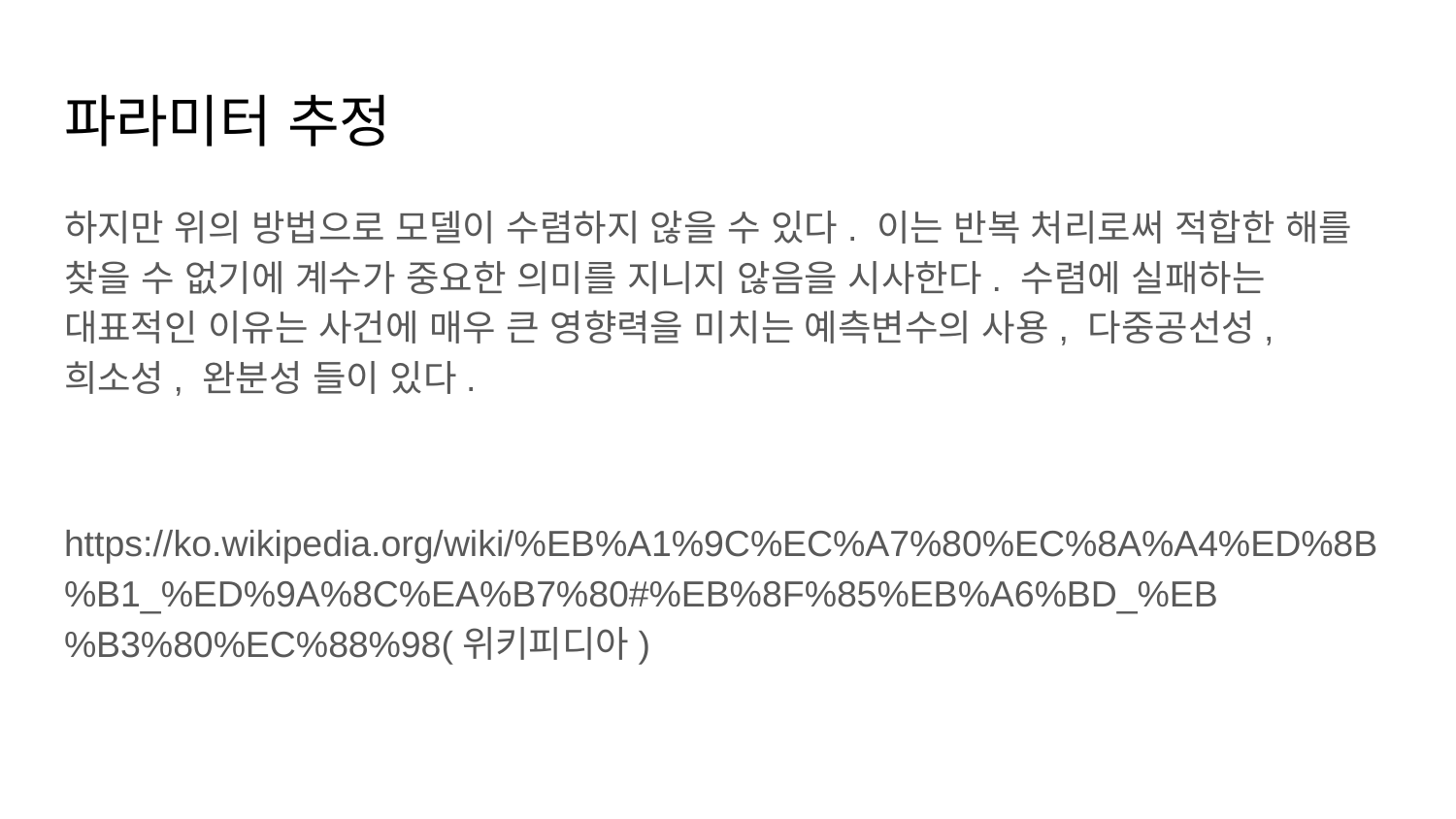

# 파라미터 추정
하지만 위의 방법으로 모델이 수렴하지 않을 수 있다. 이는 반복 처리로써 적합한 해를 찾을 수 없기에 계수가 중요한 의미를 지니지 않음을 시사한다. 수렴에 실패하는 대표적인 이유는 사건에 매우 큰 영향력을 미치는 예측변수의 사용, 다중공선성, 희소성, 완분성 들이 있다.

https://ko.wikipedia.org/wiki/%EB%A1%9C%EC%A7%80%EC%8A%A4%ED%8B%B1_%ED%9A%8C%EA%B7%80#%EB%8F%85%EB%A6%BD_%EB%B3%80%EC%88%98(위키피디아)